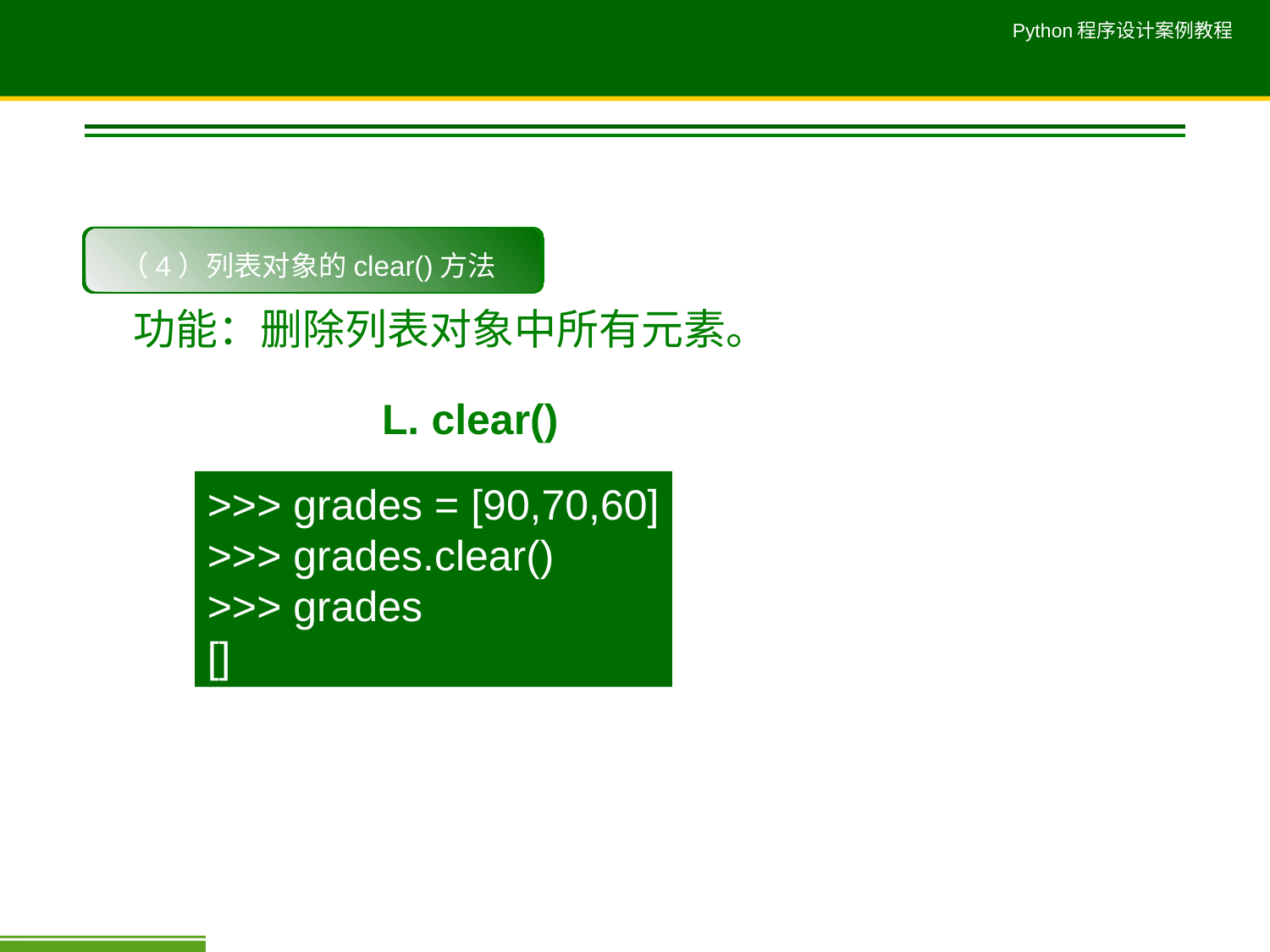

4.删除列表（元素）

（4）列表对象的clear()方法
功能：删除列表对象中所有元素。
L. clear()
>>> grades = [90,70,60]
>>> grades.clear()
>>> grades
[]